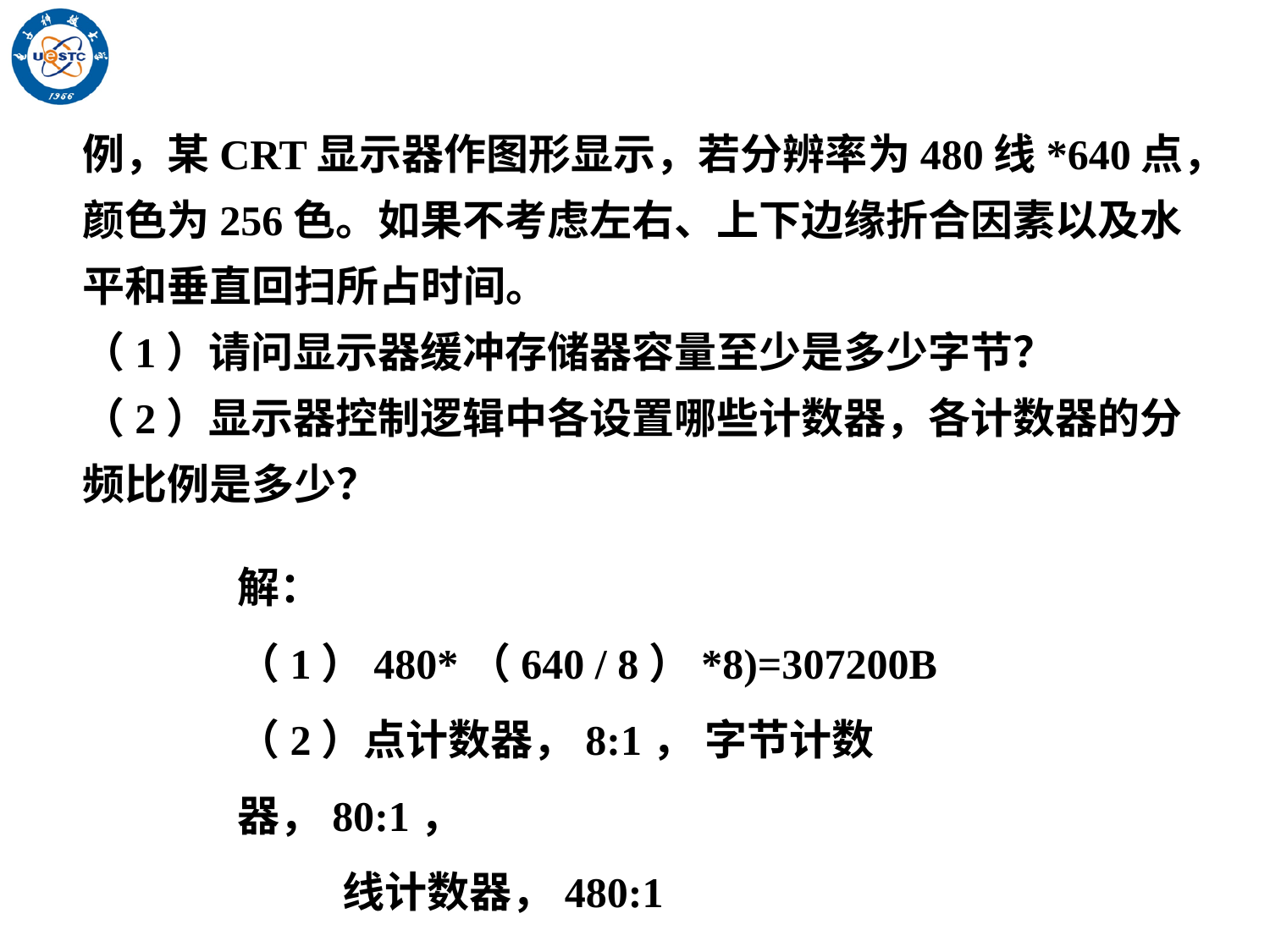

例，某CRT显示器作图形显示，若分辨率为480线*640点，颜色为256色。如果不考虑左右、上下边缘折合因素以及水平和垂直回扫所占时间。
（1）请问显示器缓冲存储器容量至少是多少字节？
（2）显示器控制逻辑中各设置哪些计数器，各计数器的分频比例是多少？
解：
（1）480*（640 / 8）*8)=307200B
（2）点计数器，8:1， 字节计数器，80:1，
          线计数器，480:1